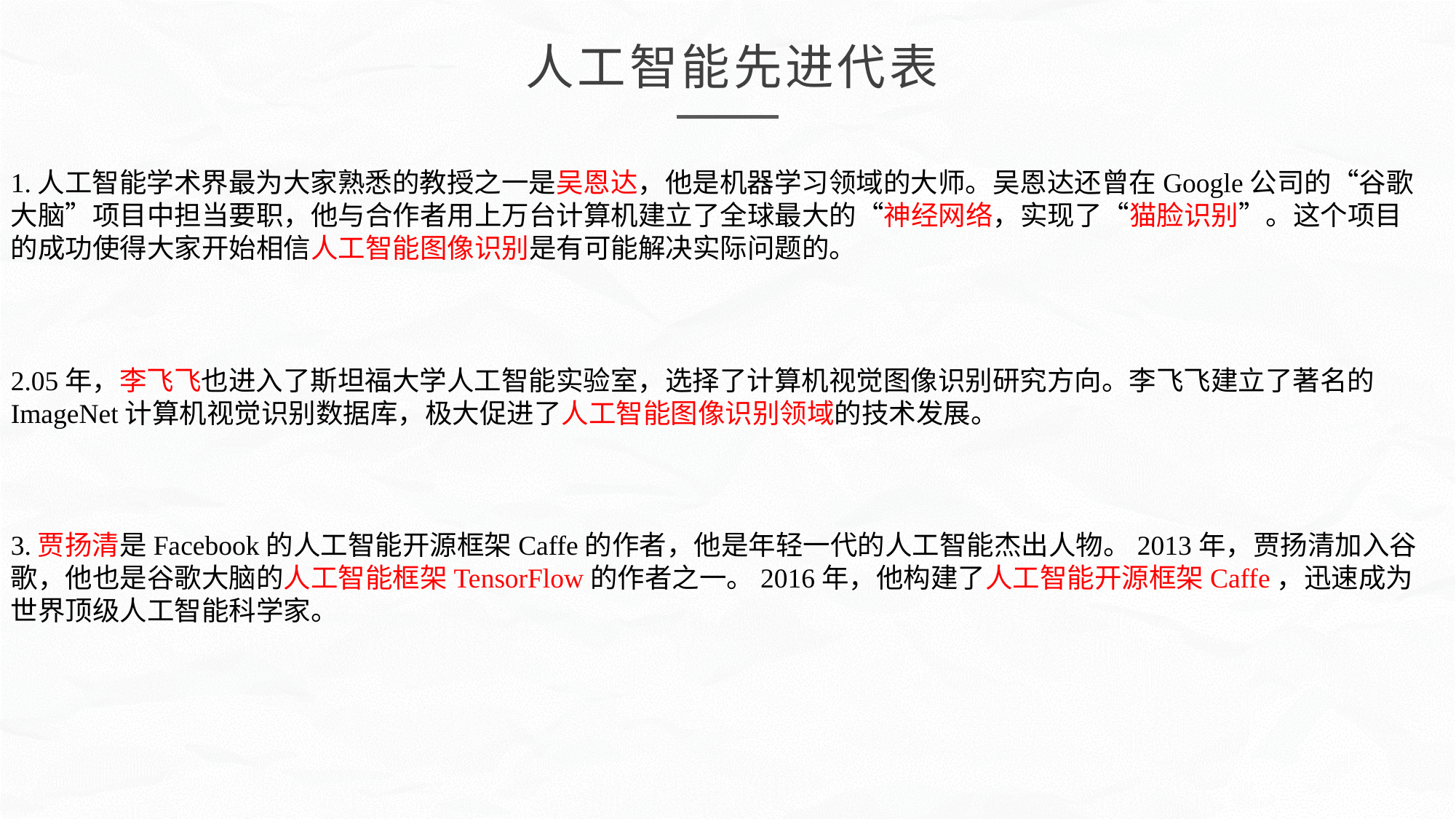

人工智能先进代表
1.人工智能学术界最为大家熟悉的教授之一是吴恩达，他是机器学习领域的大师。吴恩达还曾在Google公司的“谷歌大脑”项目中担当要职，他与合作者用上万台计算机建立了全球最大的“神经网络，实现了“猫脸识别”。这个项目的成功使得大家开始相信人工智能图像识别是有可能解决实际问题的。
2.05年，李飞飞也进入了斯坦福大学人工智能实验室，选择了计算机视觉图像识别研究方向。李飞飞建立了著名的ImageNet计算机视觉识别数据库，极大促进了人工智能图像识别领域的技术发展。
3.贾扬清是Facebook的人工智能开源框架Caffe的作者，他是年轻一代的人工智能杰出人物。2013年，贾扬清加入谷歌，他也是谷歌大脑的人工智能框架TensorFlow的作者之一。2016年，他构建了人工智能开源框架Caffe，迅速成为世界顶级人工智能科学家。